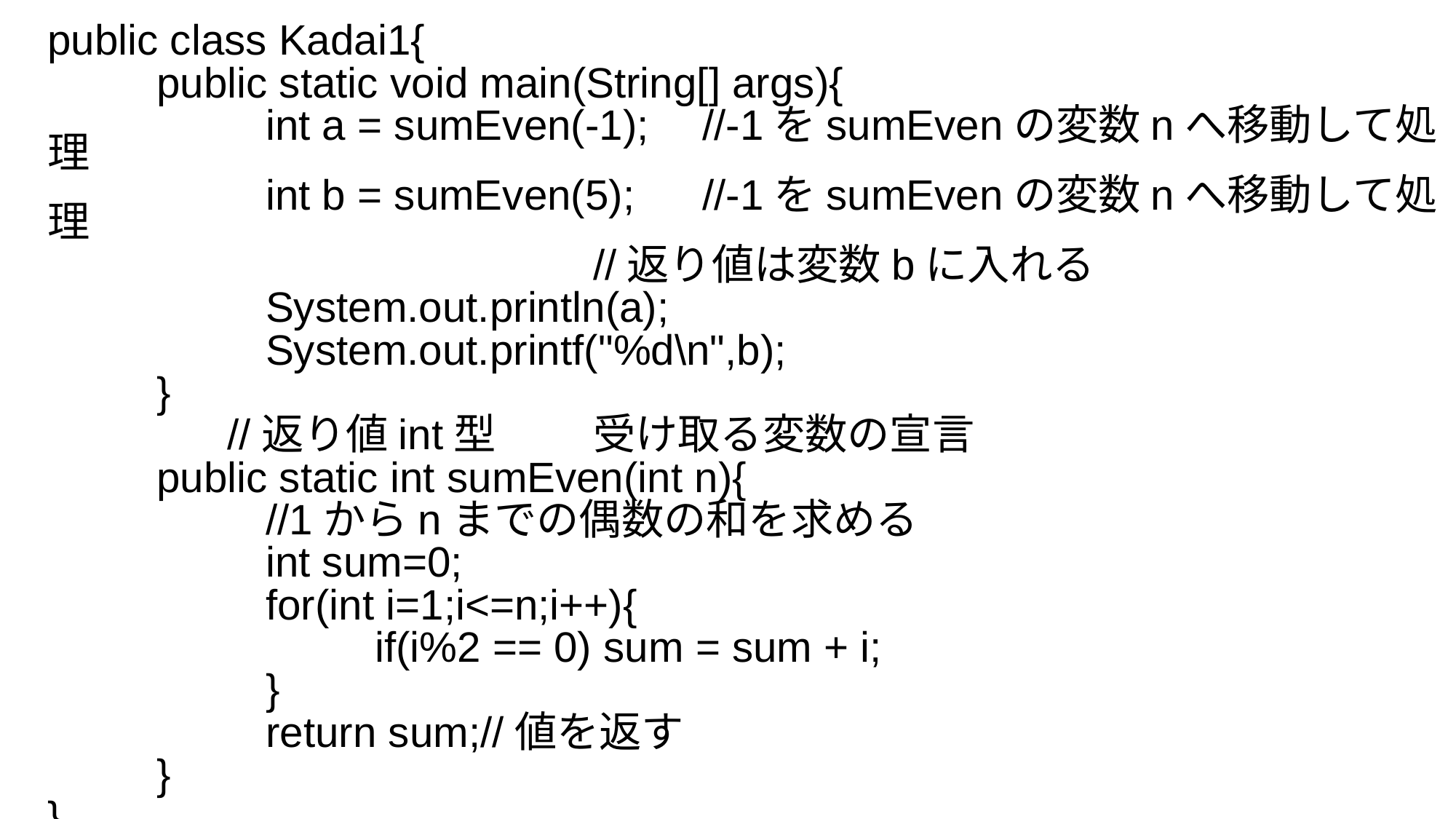

public class Kadai1{
	public static void main(String[] args){
		int a = sumEven(-1);	//-1をsumEvenの変数nへ移動して処理
		int b = sumEven(5);	//-1をsumEvenの変数nへ移動して処理
					//返り値は変数bに入れる
		System.out.println(a);
		System.out.printf("%d\n",b);
	}
	      //返り値int型	受け取る変数の宣言
	public static int sumEven(int n){
		//1からnまでの偶数の和を求める
		int sum=0;
		for(int i=1;i<=n;i++){
			if(i%2 == 0) sum = sum + i;
		}
		return sum;//値を返す
	}
}